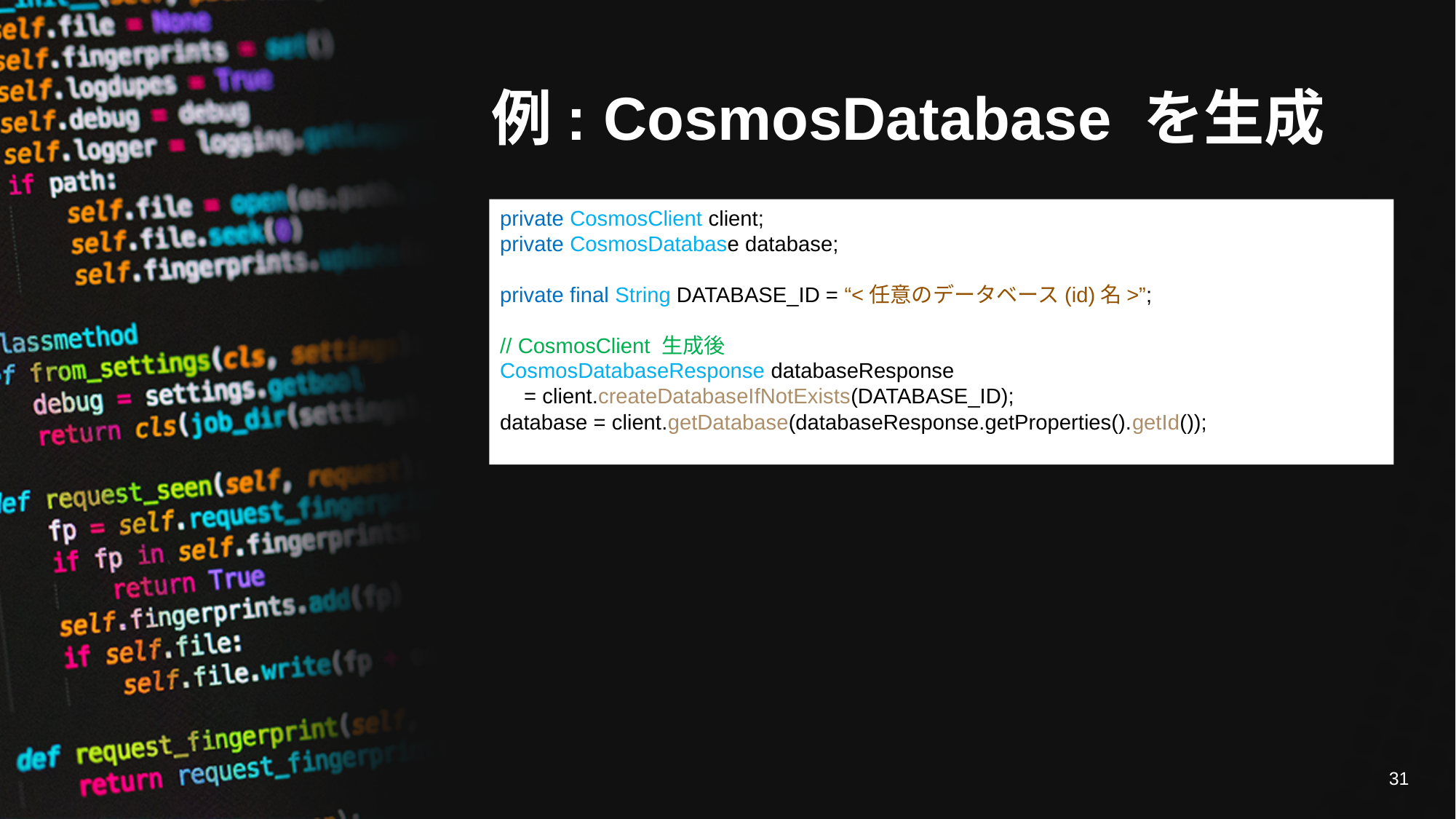

# 例: CosmosDatabase を生成
private CosmosClient client;
private CosmosDatabase database;

private final String DATABASE_ID = “<任意のデータベース(id)名>”;

// CosmosClient 生成後
CosmosDatabaseResponse databaseResponse
    = client.createDatabaseIfNotExists(DATABASE_ID);
database = client.getDatabase(databaseResponse.getProperties().getId());

31